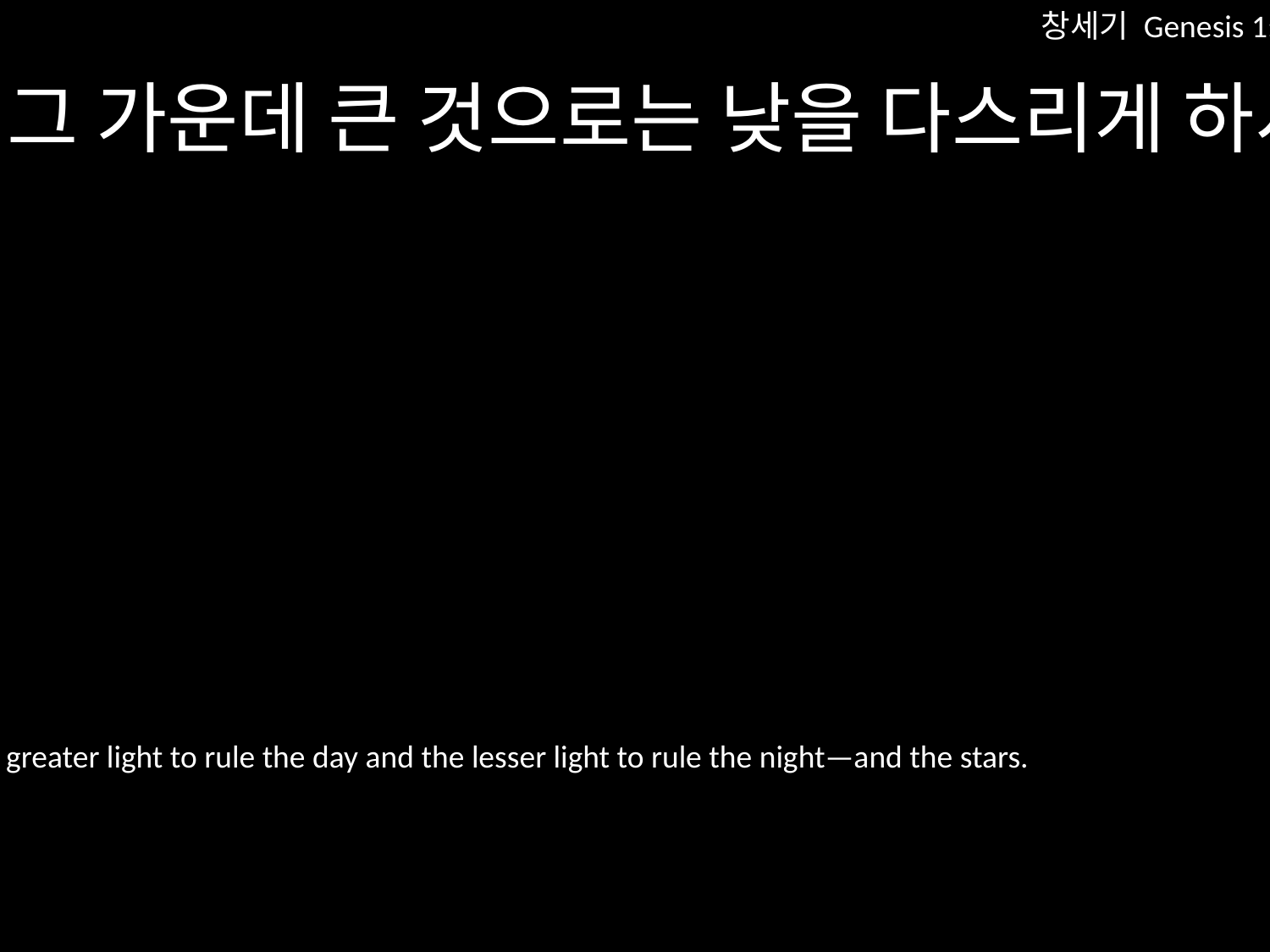

창세기 Genesis 1:16
하나님께서 두 개의 큰 빛을 만들고 그 가운데 큰 것으로는 낮을 다스리게 하시고 작은 것으로는 밤을 다스리게 하셨습니다. 또한 별들도 만드셨습니다.
And God made the two great lights—the greater light to rule the day and the lesser light to rule the night—and the stars.